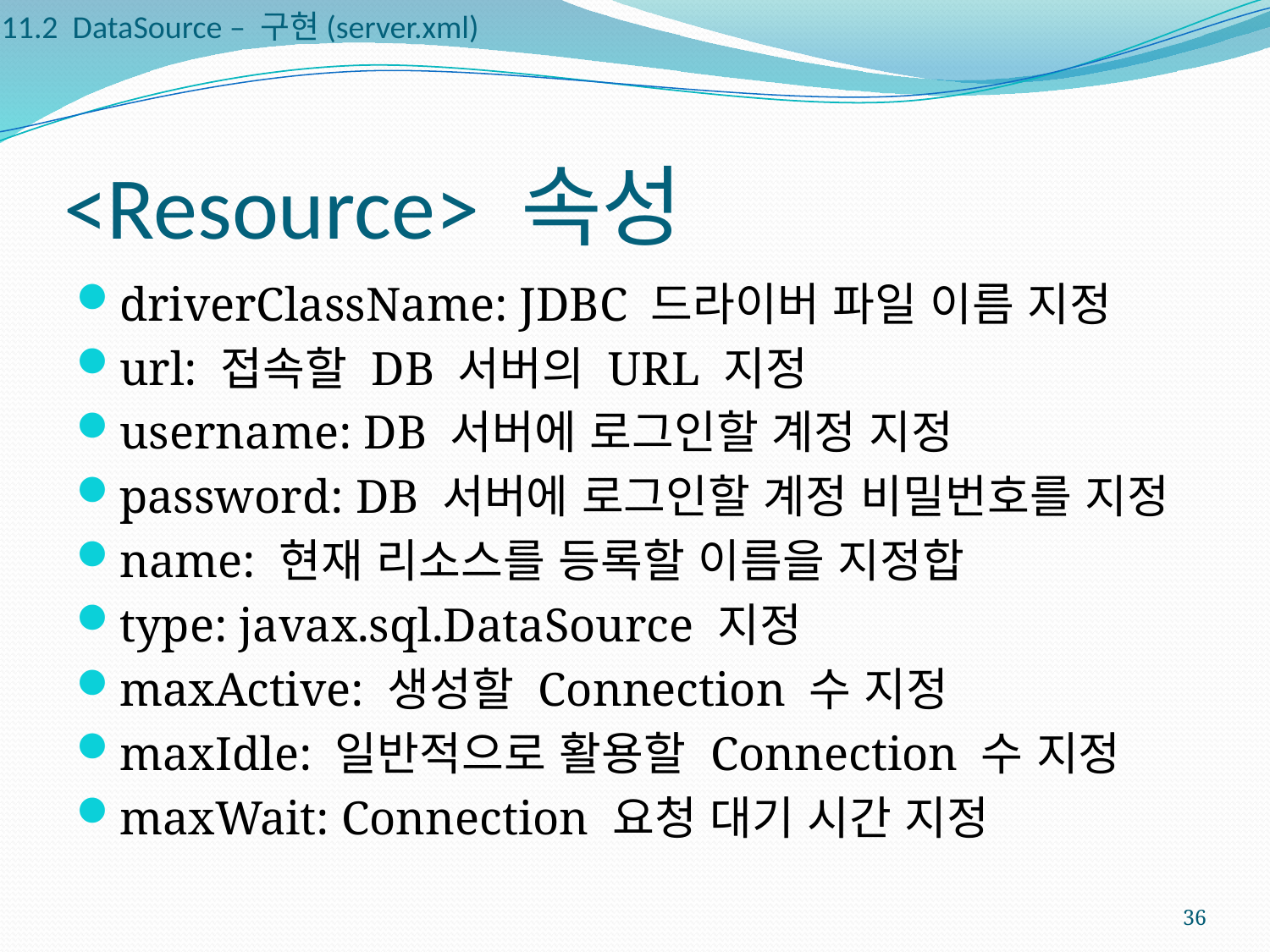

11.2  DataSource – 구현(server.xml)
# <Resource> 속성
driverClassName: JDBC 드라이버 파일 이름 지정
url: 접속할 DB 서버의 URL 지정
username: DB 서버에 로그인할 계정 지정
password: DB 서버에 로그인할 계정 비밀번호를 지정
name: 현재 리소스를 등록할 이름을 지정합
type: javax.sql.DataSource 지정
maxActive: 생성할 Connection 수 지정
maxIdle: 일반적으로 활용할 Connection 수 지정
maxWait: Connection 요청 대기 시간 지정
36